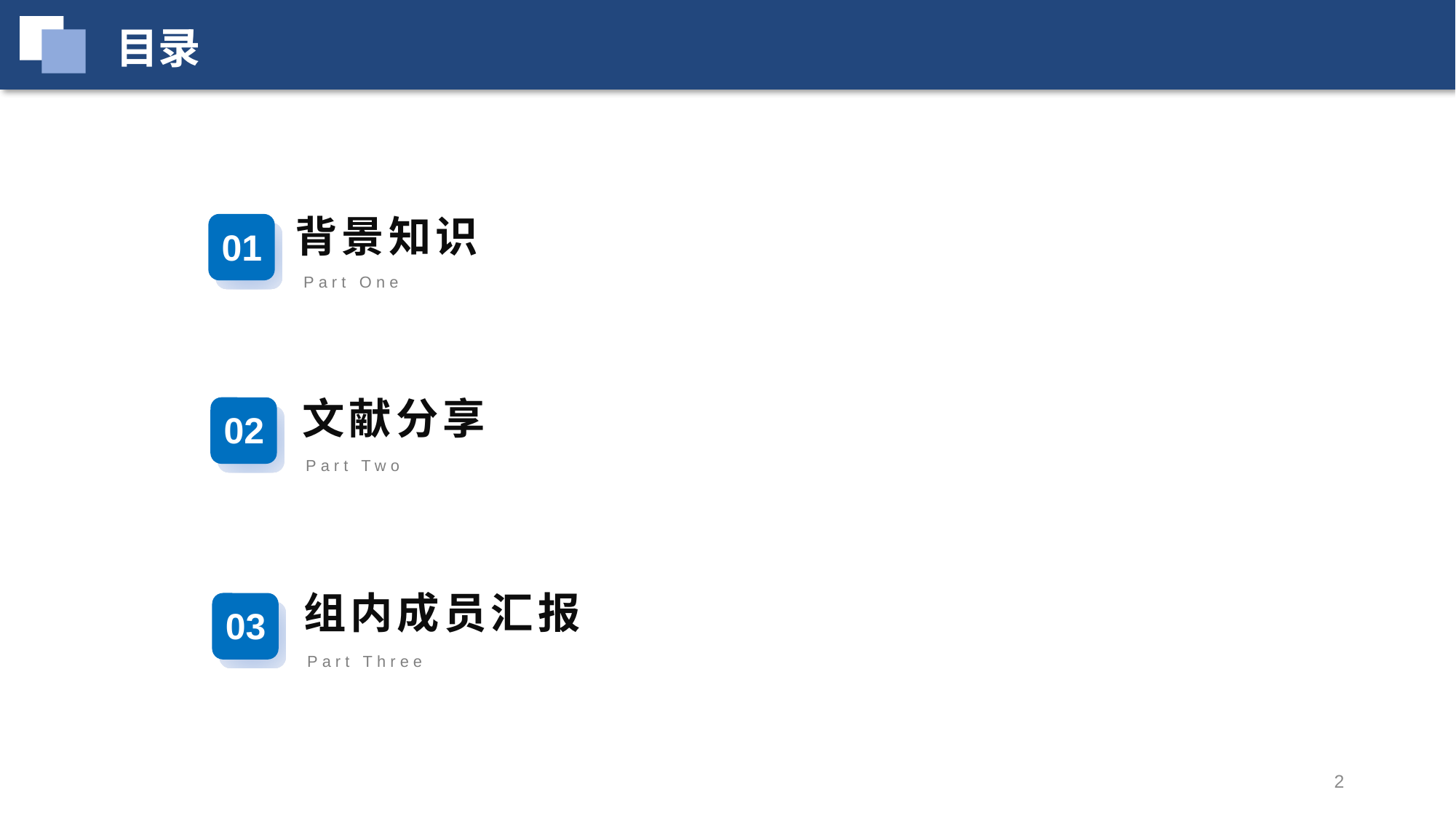

目录

背景知识

01

Part One
文献分享

02

Part Two
组内成员汇报

03

Part Three
2